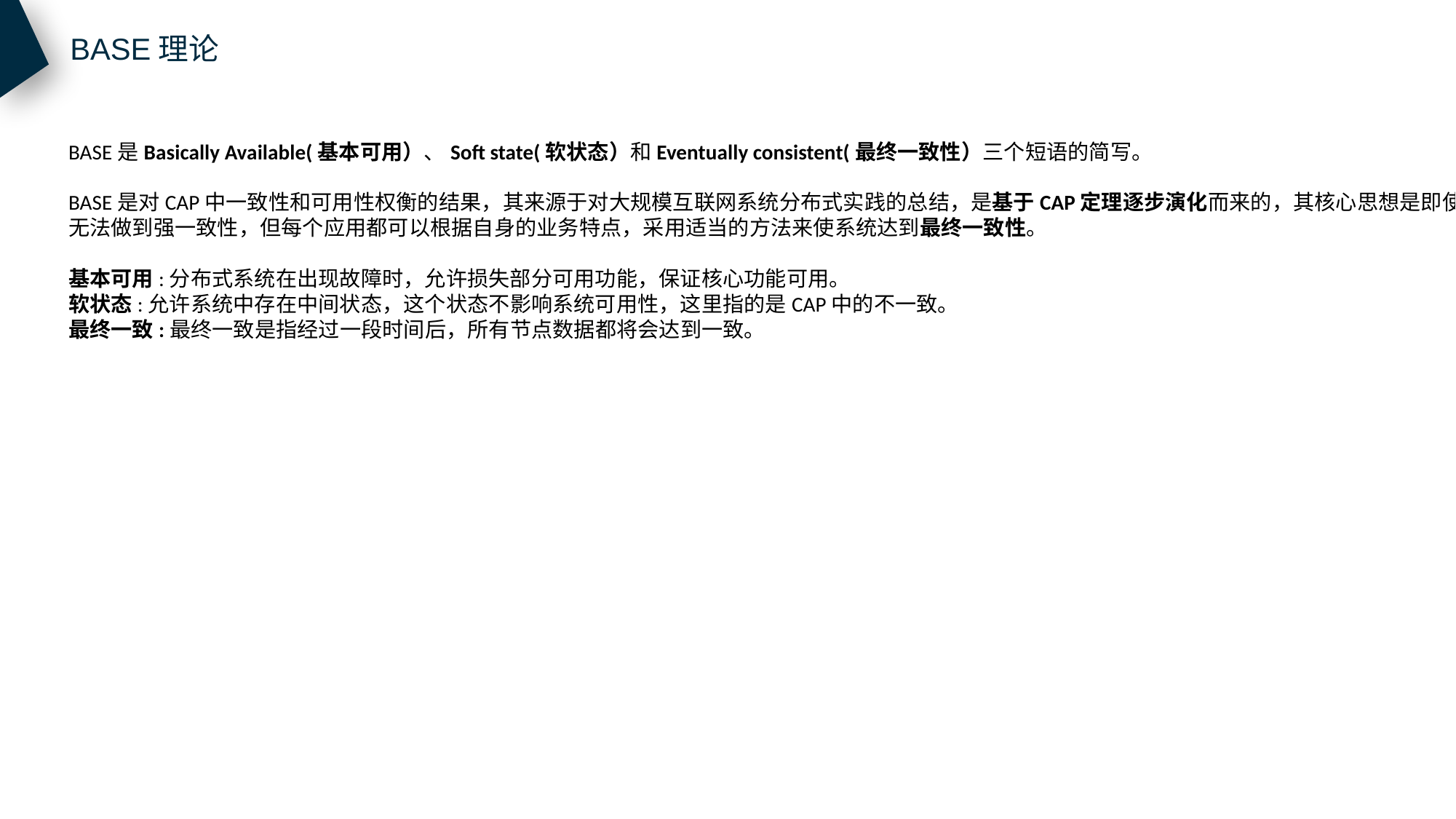

BASE理论
BASE是Basically Available(基本可用）、Soft state(软状态）和Eventually consistent(最终一致性）三个短语的简写。

BASE是对CAP中一致性和可用性权衡的结果，其来源于对大规模互联网系统分布式实践的总结，是基于CAP定理逐步演化而来的，其核心思想是即使
无法做到强一致性，但每个应用都可以根据自身的业务特点，采用适当的方法来使系统达到最终一致性。

基本可用:分布式系统在出现故障时，允许损失部分可用功能，保证核心功能可用。
软状态:允许系统中存在中间状态，这个状态不影响系统可用性，这里指的是CAP中的不一致。
最终一致:最终一致是指经过一段时间后，所有节点数据都将会达到一致。